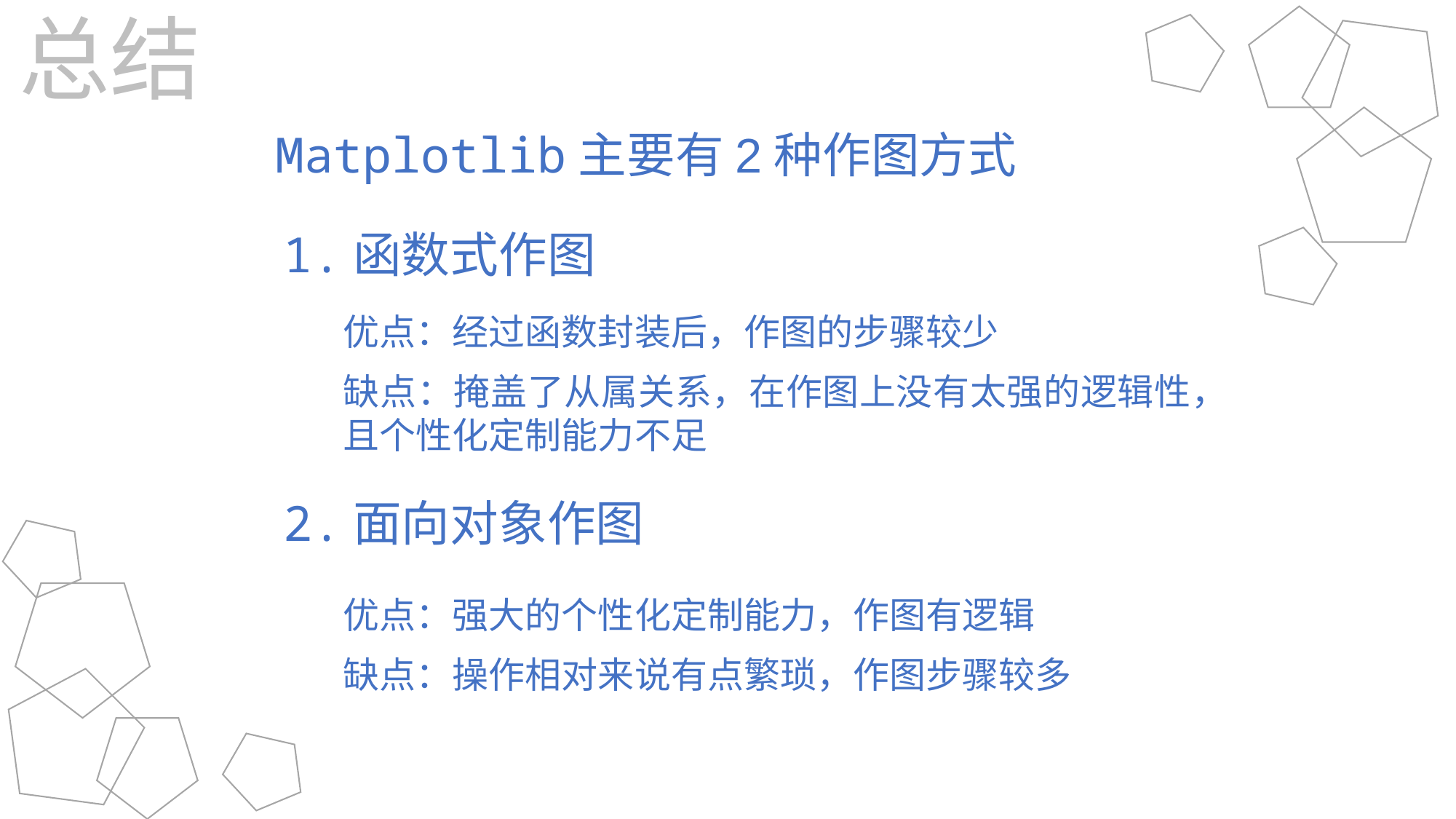

总结

Matplotlib主要有2种作图方式
1.函数式作图

优点：经过函数封装后，作图的步骤较少
缺点：掩盖了从属关系，在作图上没有太强的逻辑性，且个性化定制能力不足
2.面向对象作图

优点：强大的个性化定制能力，作图有逻辑
缺点：操作相对来说有点繁琐，作图步骤较多